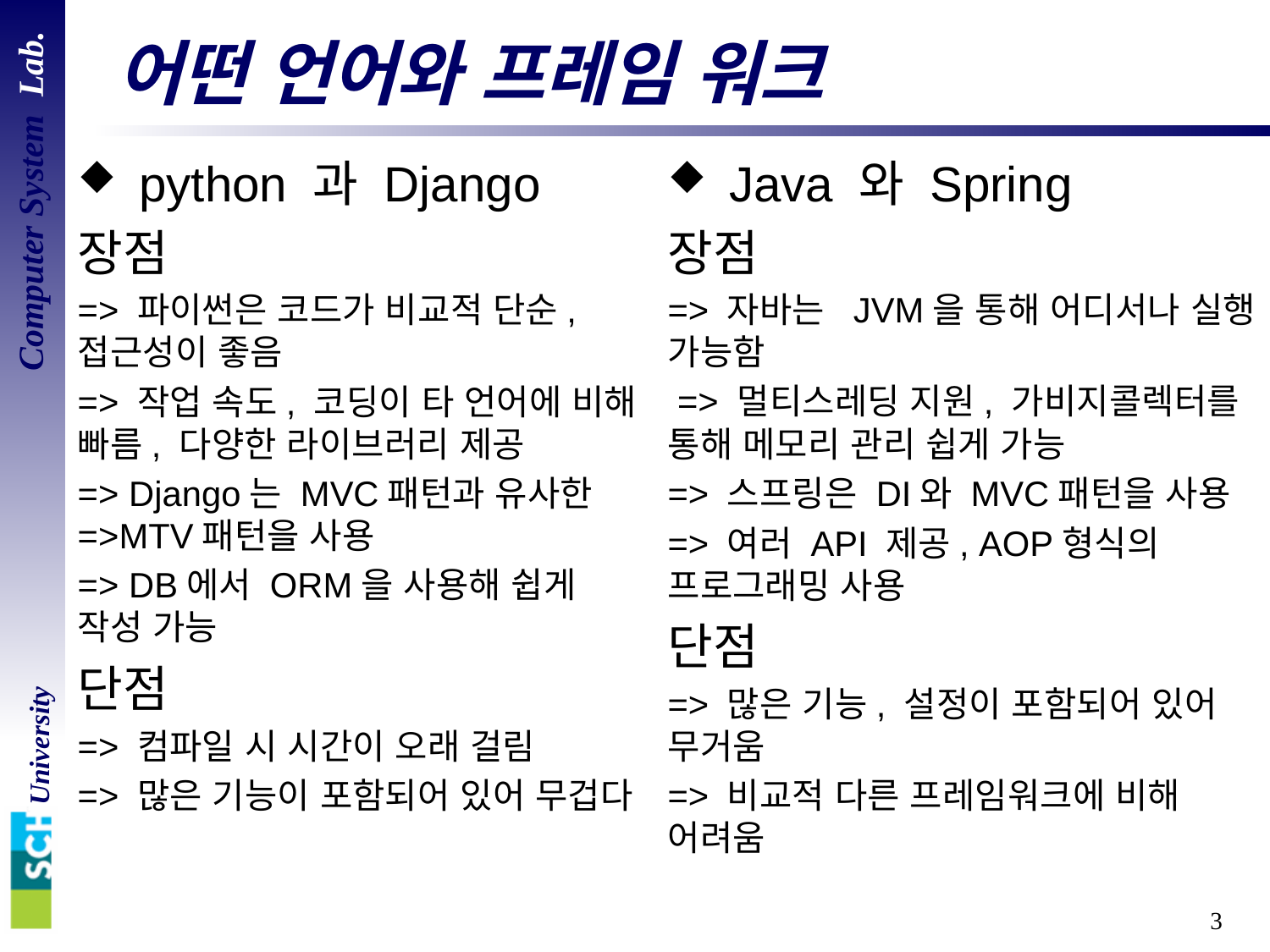

# 어떤 언어와 프레임 워크
 python 과 Django
장점
=> 파이썬은 코드가 비교적 단순, 접근성이 좋음
=> 작업 속도, 코딩이 타 언어에 비해 빠름, 다양한 라이브러리 제공
=> Django는 MVC패턴과 유사한  =>MTV패턴을 사용
=> DB에서 ORM을 사용해 쉽게 작성 가능
단점
=> 컴파일 시 시간이 오래 걸림
=> 많은 기능이 포함되어 있어 무겁다

 Java 와 Spring
장점
=> 자바는  JVM을 통해 어디서나 실행 가능함
 => 멀티스레딩 지원, 가비지콜렉터를 통해 메모리 관리 쉽게 가능
=> 스프링은 DI와 MVC패턴을 사용
=> 여러 API 제공, AOP형식의 프로그래밍 사용
단점
=> 많은 기능, 설정이 포함되어 있어 무거움
=> 비교적 다른 프레임워크에 비해 어려움